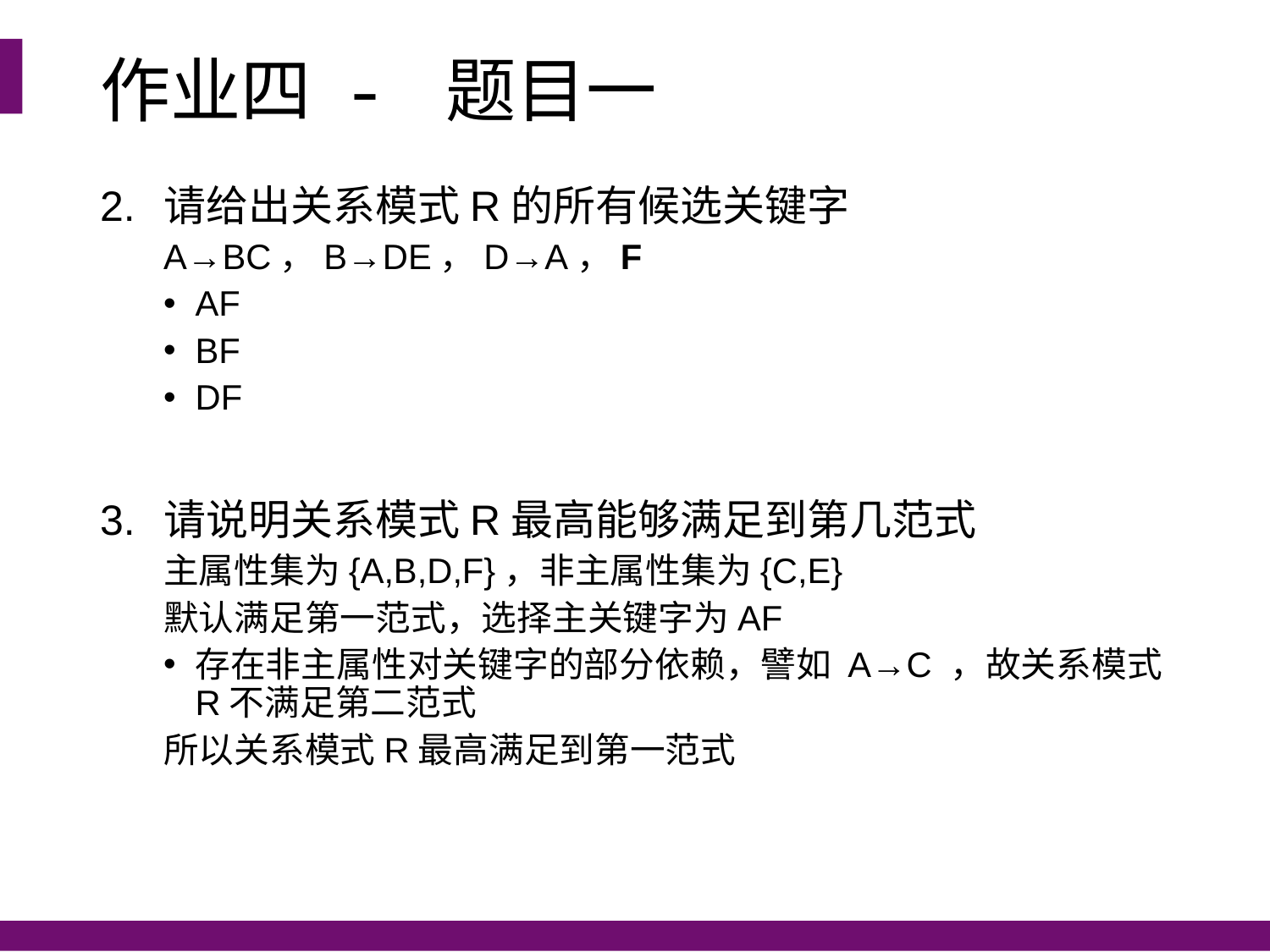

# 作业四 - 题目一
请给出关系模式R的所有候选关键字
A→BC，B→DE，D→A，F
AF
BF
DF

请说明关系模式R最高能够满足到第几范式
主属性集为{A,B,D,F}，非主属性集为{C,E}
默认满足第一范式，选择主关键字为AF
存在非主属性对关键字的部分依赖，譬如 A→C ，故关系模式R不满足第二范式
所以关系模式R最高满足到第一范式

19